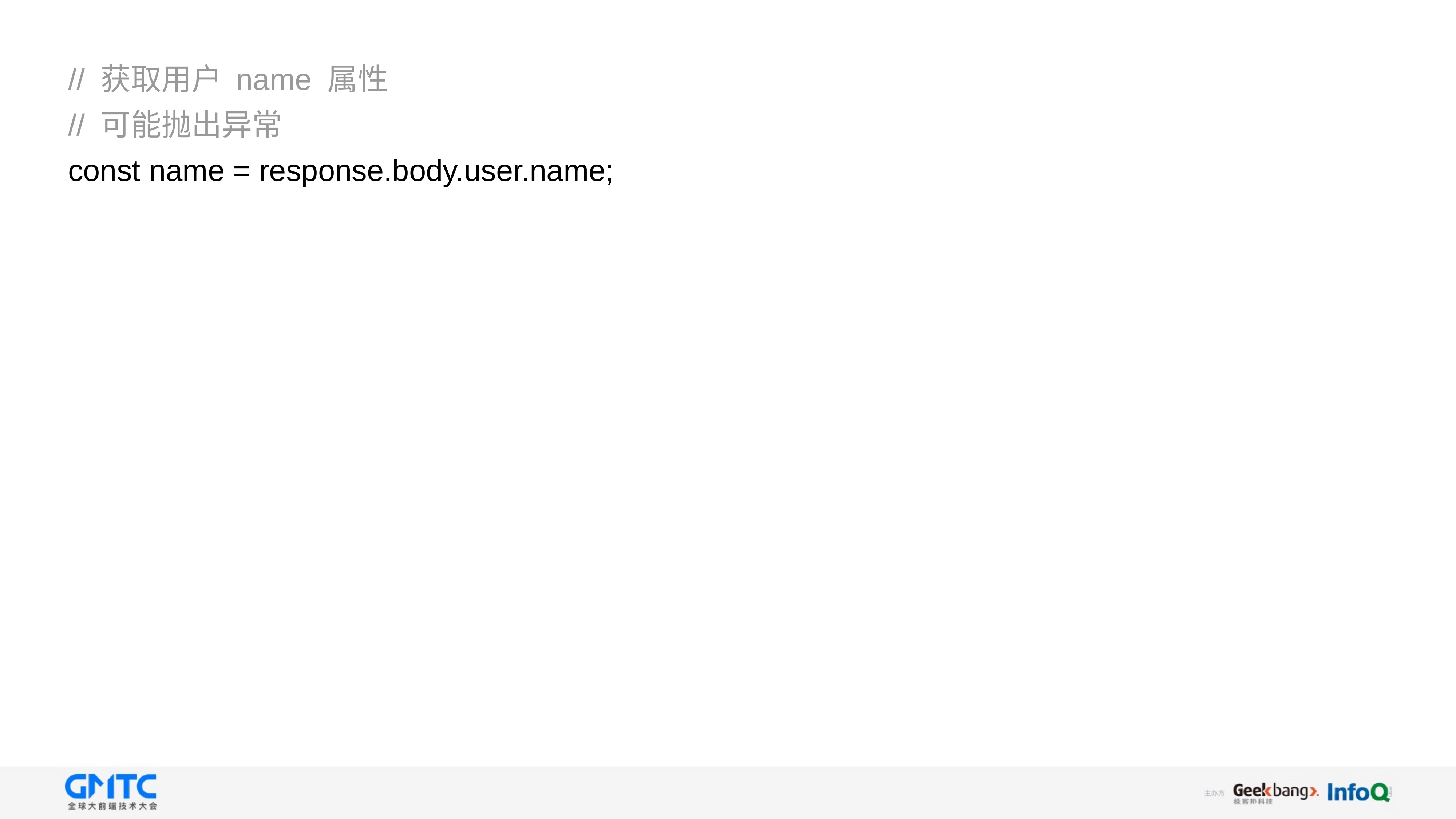

// 获取用户 name 属性
// 可能抛出异常
const name = response.body.user.name;